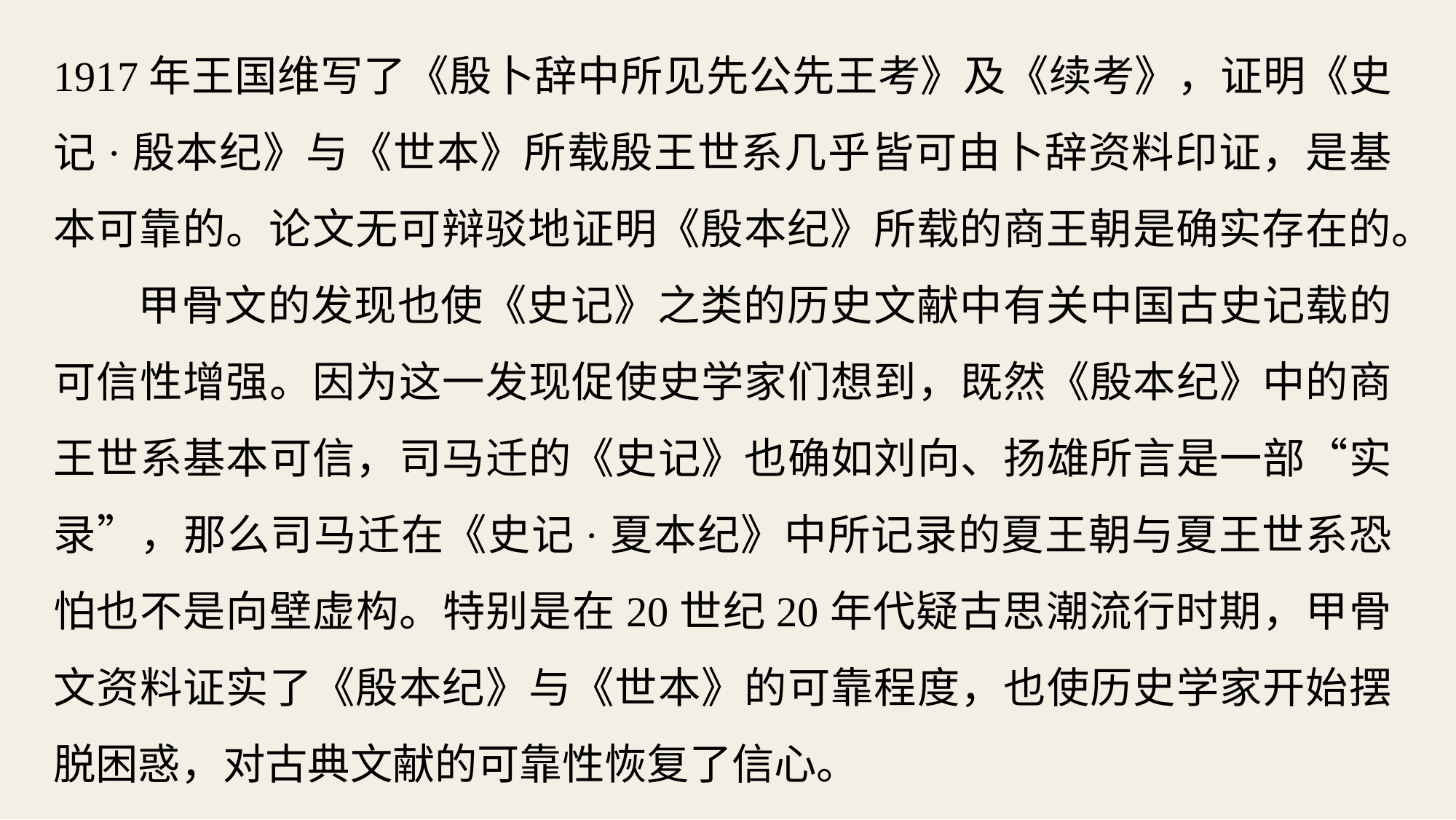

1917年王国维写了《殷卜辞中所见先公先王考》及《续考》，证明《史记·殷本纪》与《世本》所载殷王世系几乎皆可由卜辞资料印证，是基本可靠的。论文无可辩驳地证明《殷本纪》所载的商王朝是确实存在的。
甲骨文的发现也使《史记》之类的历史文献中有关中国古史记载的可信性增强。因为这一发现促使史学家们想到，既然《殷本纪》中的商王世系基本可信，司马迁的《史记》也确如刘向、扬雄所言是一部“实录”，那么司马迁在《史记·夏本纪》中所记录的夏王朝与夏王世系恐怕也不是向壁虚构。特别是在20世纪20年代疑古思潮流行时期，甲骨文资料证实了《殷本纪》与《世本》的可靠程度，也使历史学家开始摆脱困惑，对古典文献的可靠性恢复了信心。